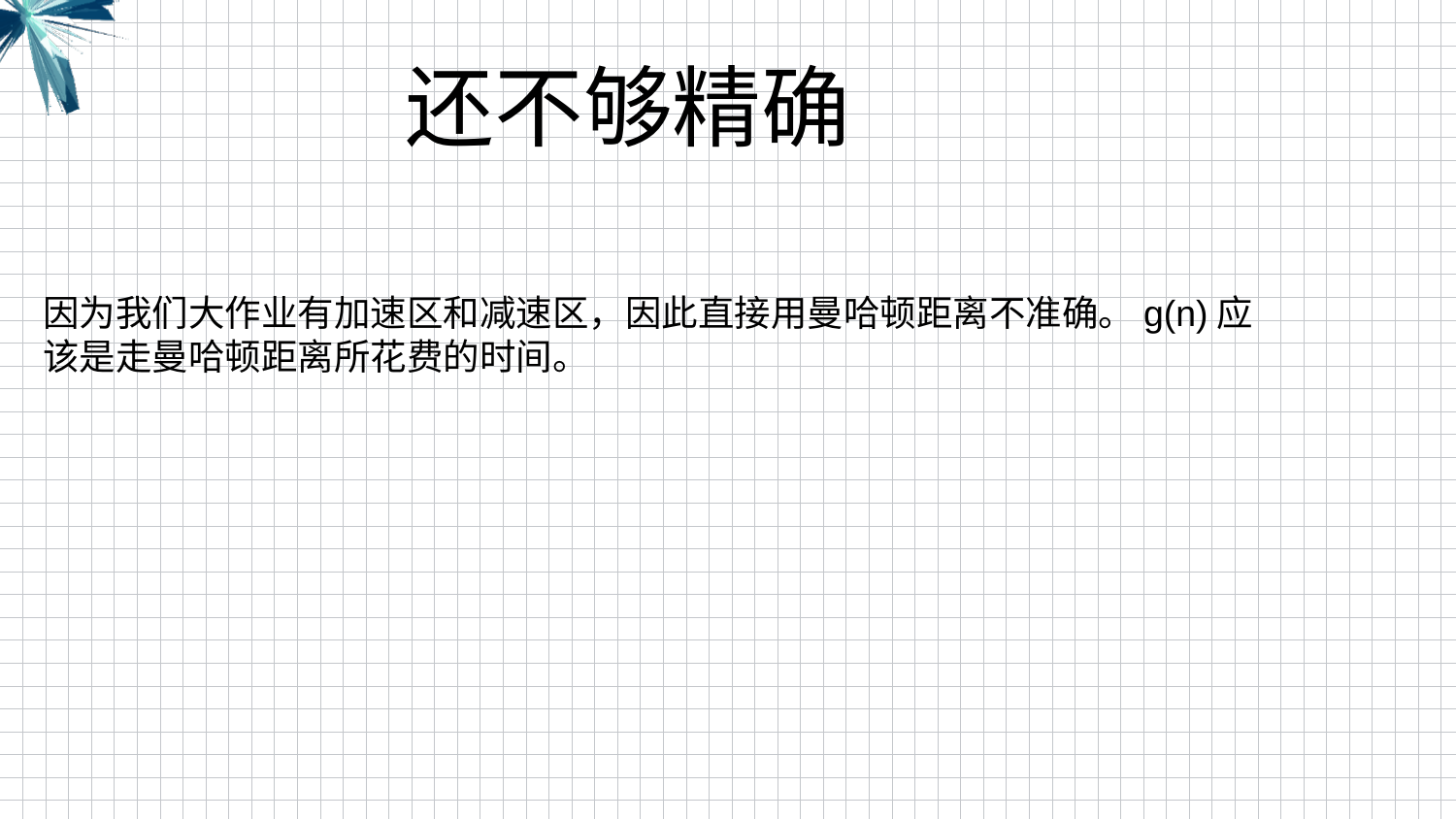

还不够精确
因为我们大作业有加速区和减速区，因此直接用曼哈顿距离不准确。g(n)应该是走曼哈顿距离所花费的时间。